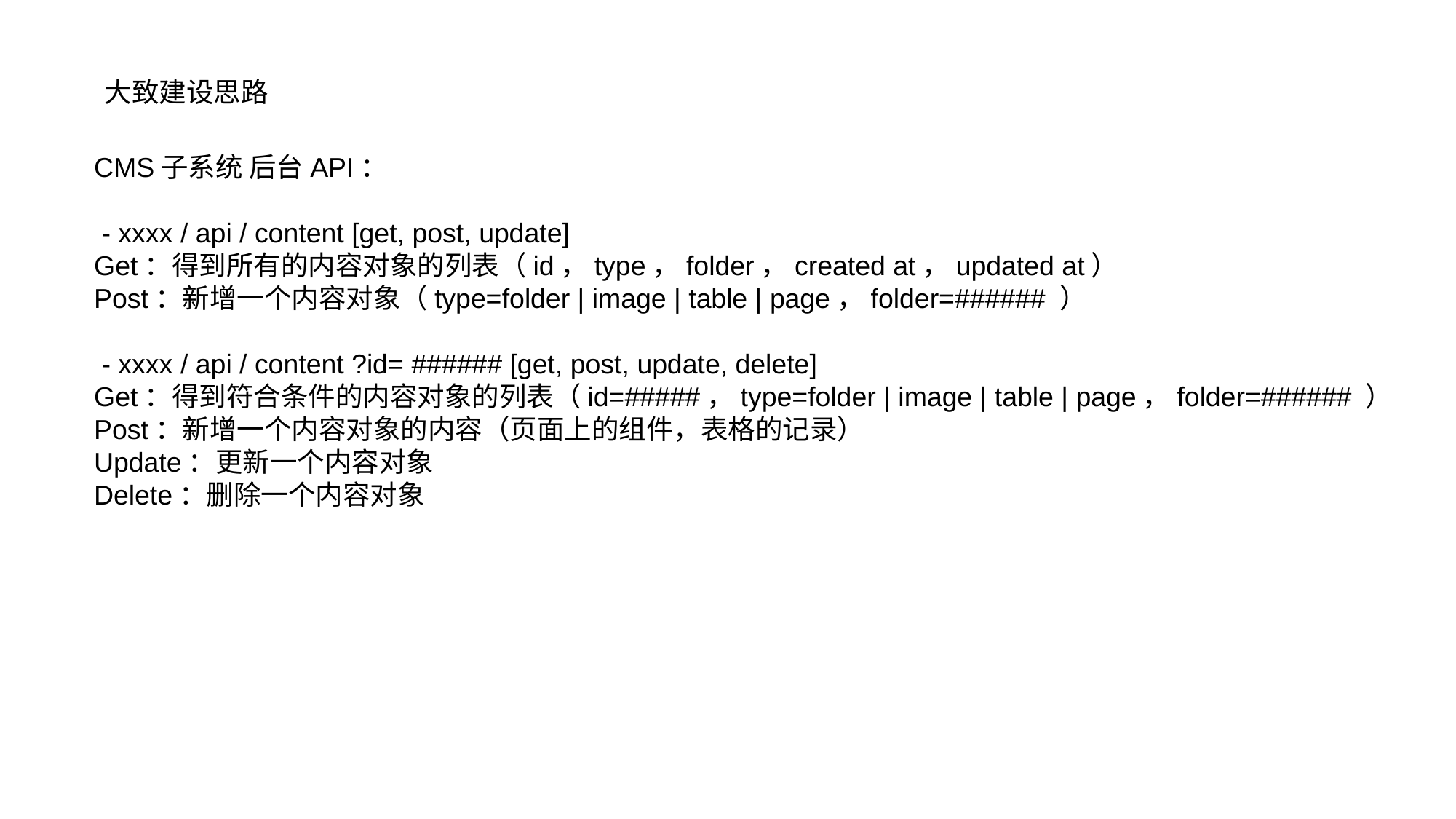

大致建设思路
CMS子系统 后台API：

 - xxxx / api / content [get, post, update]
Get：得到所有的内容对象的列表（id，type，folder，created at，updated at）
Post：新增一个内容对象（type=folder | image | table | page，folder=###### ）

 - xxxx / api / content ?id= ###### [get, post, update, delete]
Get：得到符合条件的内容对象的列表（id=#####，type=folder | image | table | page，folder=###### ）
Post：新增一个内容对象的内容（页面上的组件，表格的记录）
Update：更新一个内容对象
Delete：删除一个内容对象